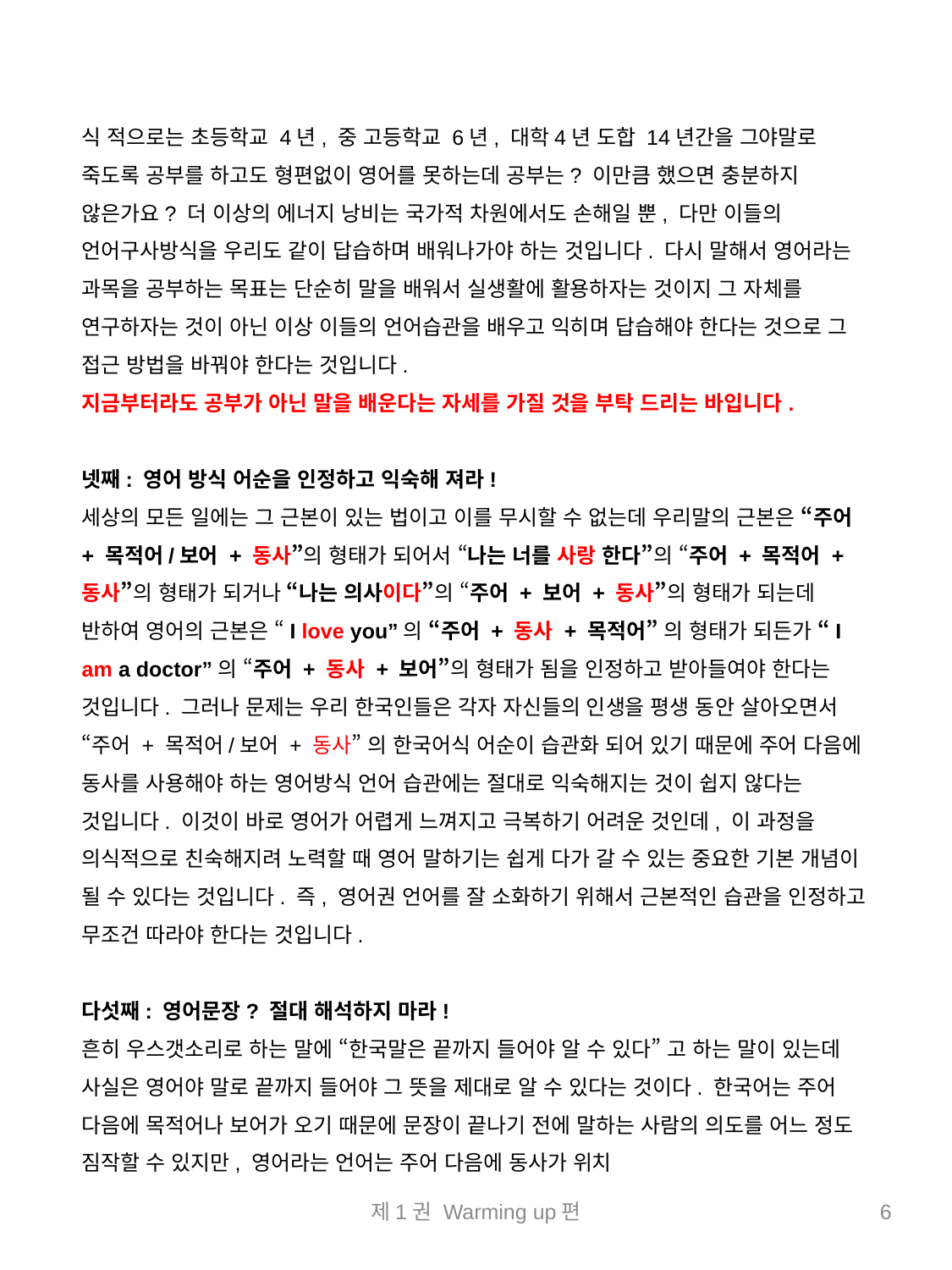

식 적으로는 초등학교 4년, 중 고등학교 6년, 대학4년 도합 14년간을 그야말로 죽도록 공부를 하고도 형편없이 영어를 못하는데 공부는? 이만큼 했으면 충분하지 않은가요? 더 이상의 에너지 낭비는 국가적 차원에서도 손해일 뿐, 다만 이들의 언어구사방식을 우리도 같이 답습하며 배워나가야 하는 것입니다. 다시 말해서 영어라는 과목을 공부하는 목표는 단순히 말을 배워서 실생활에 활용하자는 것이지 그 자체를 연구하자는 것이 아닌 이상 이들의 언어습관을 배우고 익히며 답습해야 한다는 것으로 그 접근 방법을 바꿔야 한다는 것입니다.
지금부터라도 공부가 아닌 말을 배운다는 자세를 가질 것을 부탁 드리는 바입니다.

넷째: 영어 방식 어순을 인정하고 익숙해 져라!
세상의 모든 일에는 그 근본이 있는 법이고 이를 무시할 수 없는데 우리말의 근본은 “주어 + 목적어/보어 + 동사”의 형태가 되어서 “나는 너를 사랑 한다”의 “주어 + 목적어 + 동사”의 형태가 되거나 “나는 의사이다”의 “주어 + 보어 + 동사”의 형태가 되는데 반하여 영어의 근본은 “I love you”의 “주어 + 동사 + 목적어” 의 형태가 되든가 “I am a doctor”의 “주어 + 동사 + 보어”의 형태가 됨을 인정하고 받아들여야 한다는 것입니다. 그러나 문제는 우리 한국인들은 각자 자신들의 인생을 평생 동안 살아오면서 “주어 + 목적어/보어 + 동사” 의 한국어식 어순이 습관화 되어 있기 때문에 주어 다음에 동사를 사용해야 하는 영어방식 언어 습관에는 절대로 익숙해지는 것이 쉽지 않다는 것입니다. 이것이 바로 영어가 어렵게 느껴지고 극복하기 어려운 것인데, 이 과정을 의식적으로 친숙해지려 노력할 때 영어 말하기는 쉽게 다가 갈 수 있는 중요한 기본 개념이 될 수 있다는 것입니다. 즉, 영어권 언어를 잘 소화하기 위해서 근본적인 습관을 인정하고 무조건 따라야 한다는 것입니다.

다섯째: 영어문장? 절대 해석하지 마라!
흔히 우스갯소리로 하는 말에 “한국말은 끝까지 들어야 알 수 있다” 고 하는 말이 있는데 사실은 영어야 말로 끝까지 들어야 그 뜻을 제대로 알 수 있다는 것이다. 한국어는 주어 다음에 목적어나 보어가 오기 때문에 문장이 끝나기 전에 말하는 사람의 의도를 어느 정도 짐작할 수 있지만, 영어라는 언어는 주어 다음에 동사가 위치

제1권 Warming up편
6